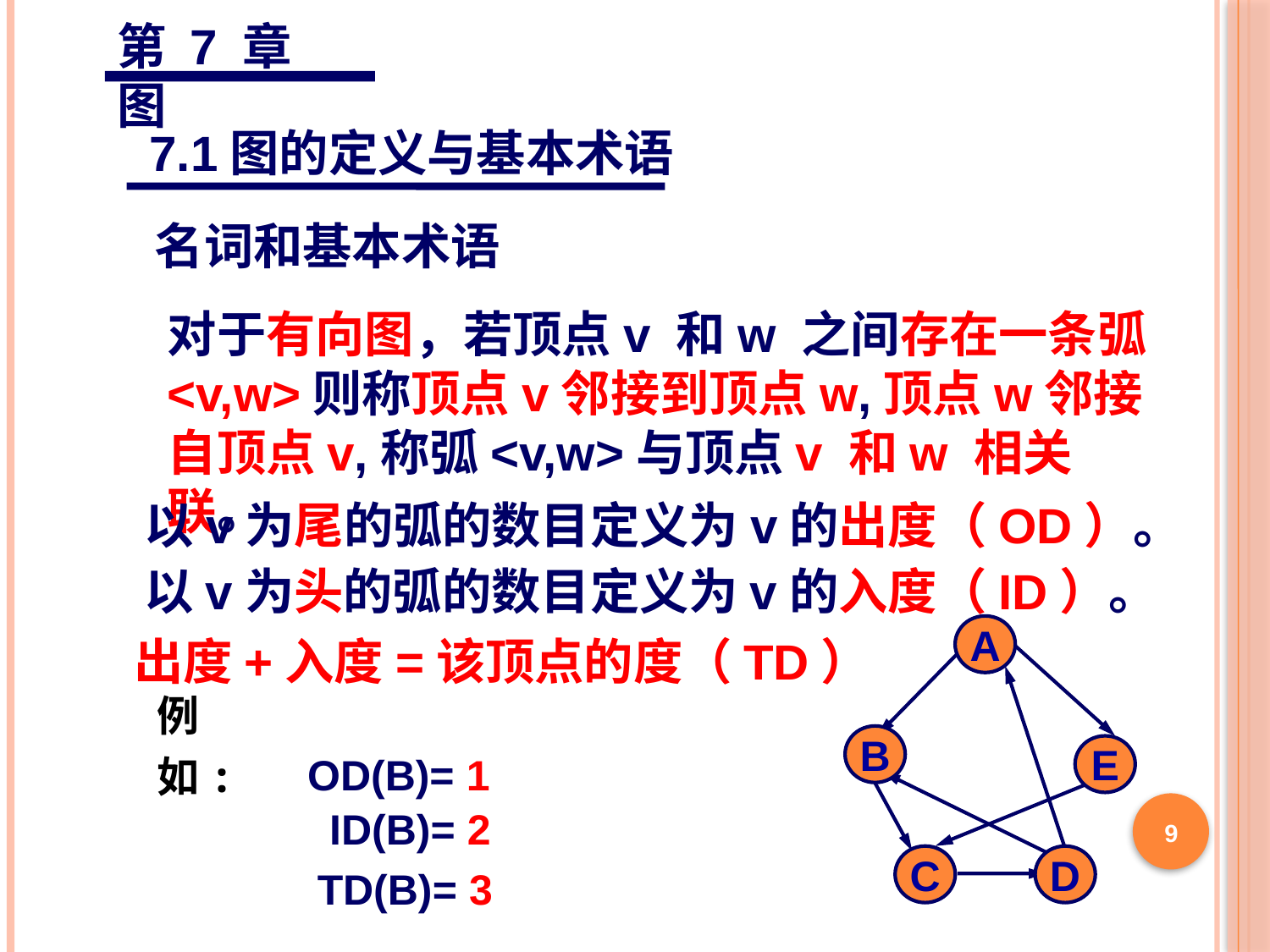

第 7 章  图

7.1图的定义与基本术语

名词和基本术语
对于有向图，若顶点v 和w 之间存在一条弧<v,w>则称顶点v邻接到顶点w,顶点w邻接自顶点v,称弧<v,w>与顶点v 和w 相关联。
以v为尾的弧的数目定义为v的出度（OD）。
以v为头的弧的数目定义为v的入度（ID）。
A

B
E

C
D

出度+入度=该顶点的度（TD）
例如:
OD(B)= 1
ID(B)= 2
9
TD(B)= 3